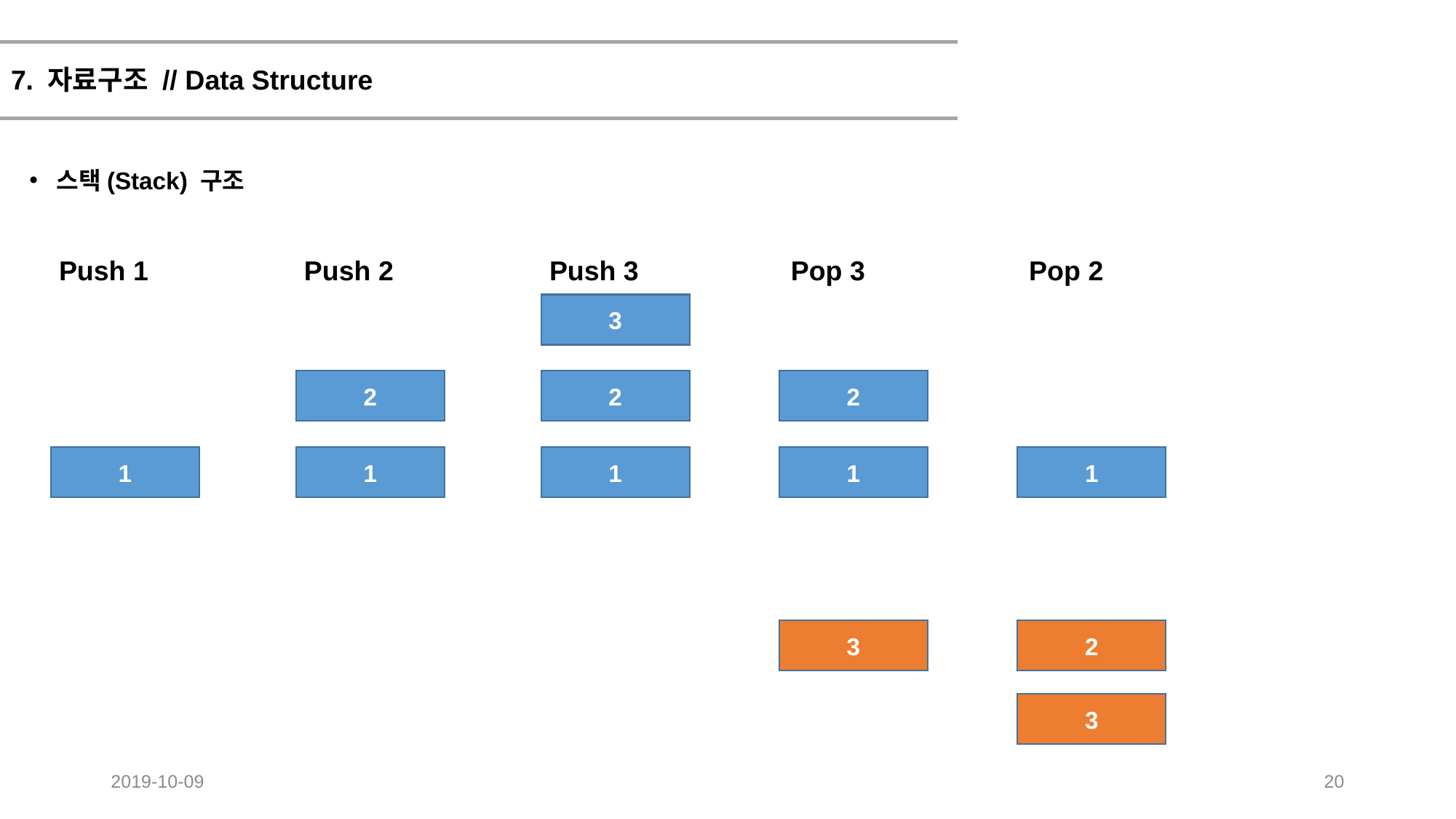

# 7. 자료구조 // Data Structure
스택(Stack) 구조
Push 1
Push 2
Push 3
Pop 3
Pop 2
3
2
2
2
1
1
1
1
1
3
2
3
2019-10-09
20